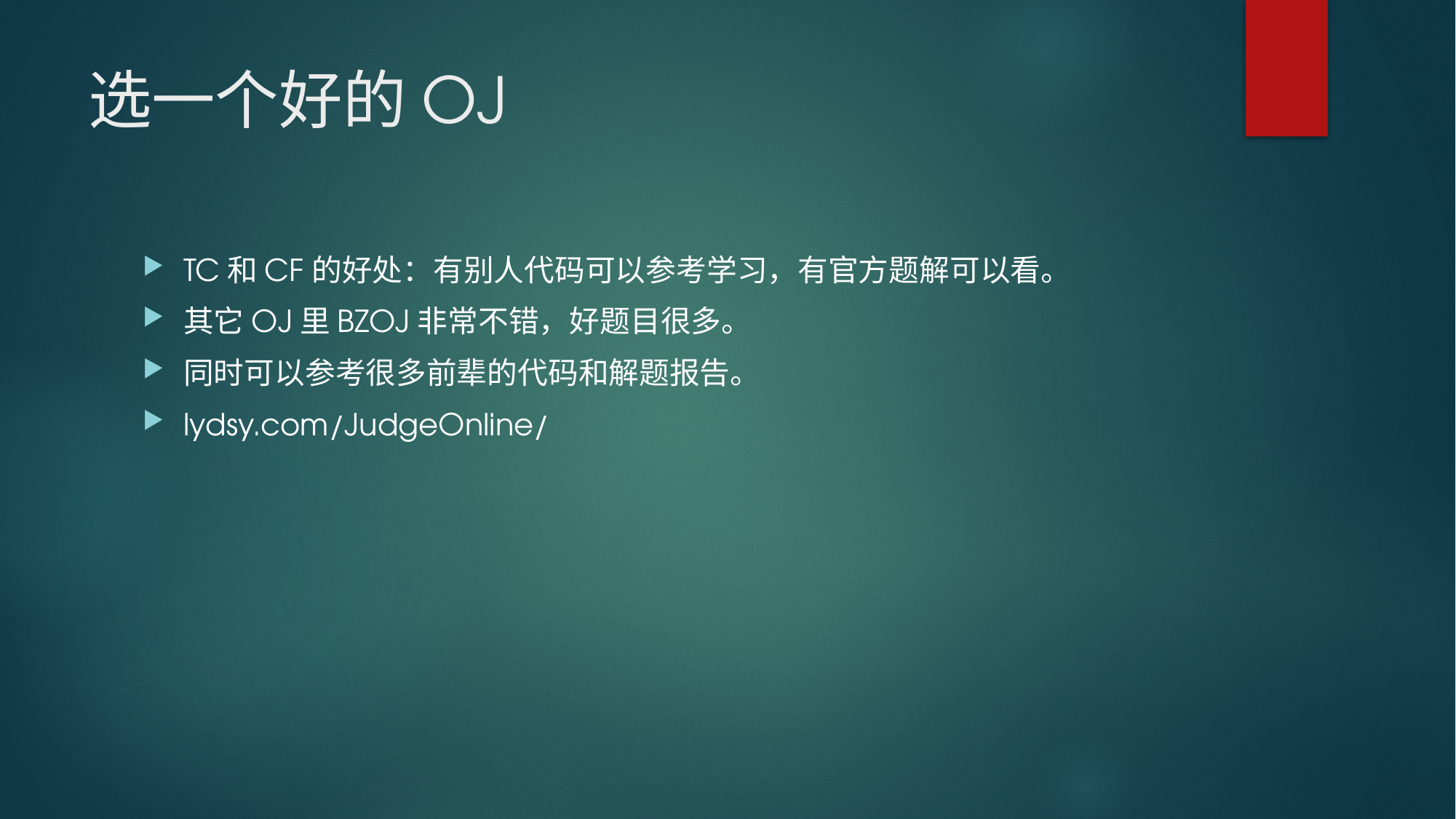

# 选一个好的OJ
TC和CF的好处：有别人代码可以参考学习，有官方题解可以看。
其它OJ里BZOJ非常不错，好题目很多。
同时可以参考很多前辈的代码和解题报告。
lydsy.com/JudgeOnline/